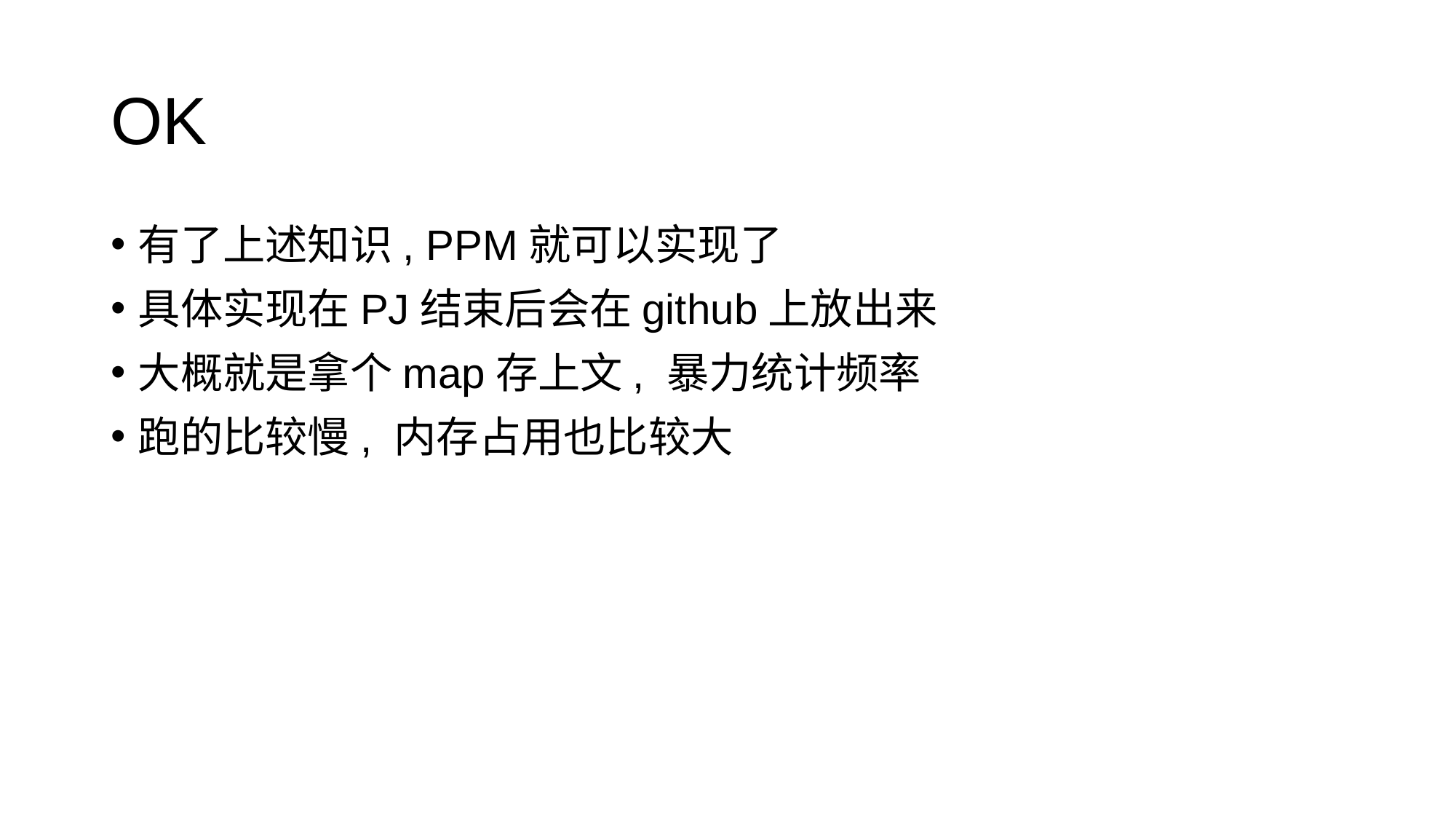

# OK
有了上述知识, PPM就可以实现了
具体实现在PJ结束后会在github上放出来
大概就是拿个map存上文, 暴力统计频率
跑的比较慢, 内存占用也比较大